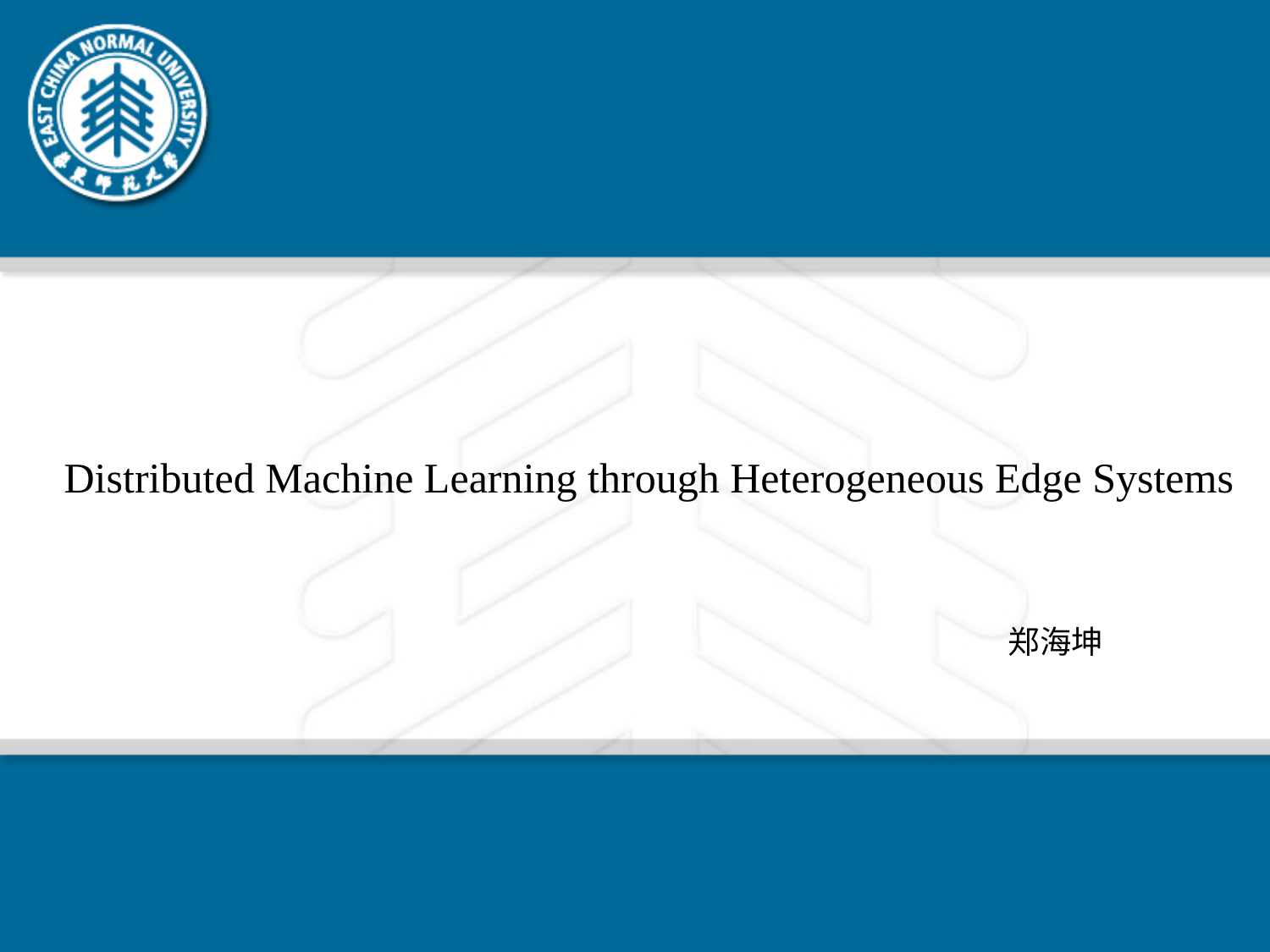

Distributed Machine Learning through Heterogeneous Edge Systems
郑海坤